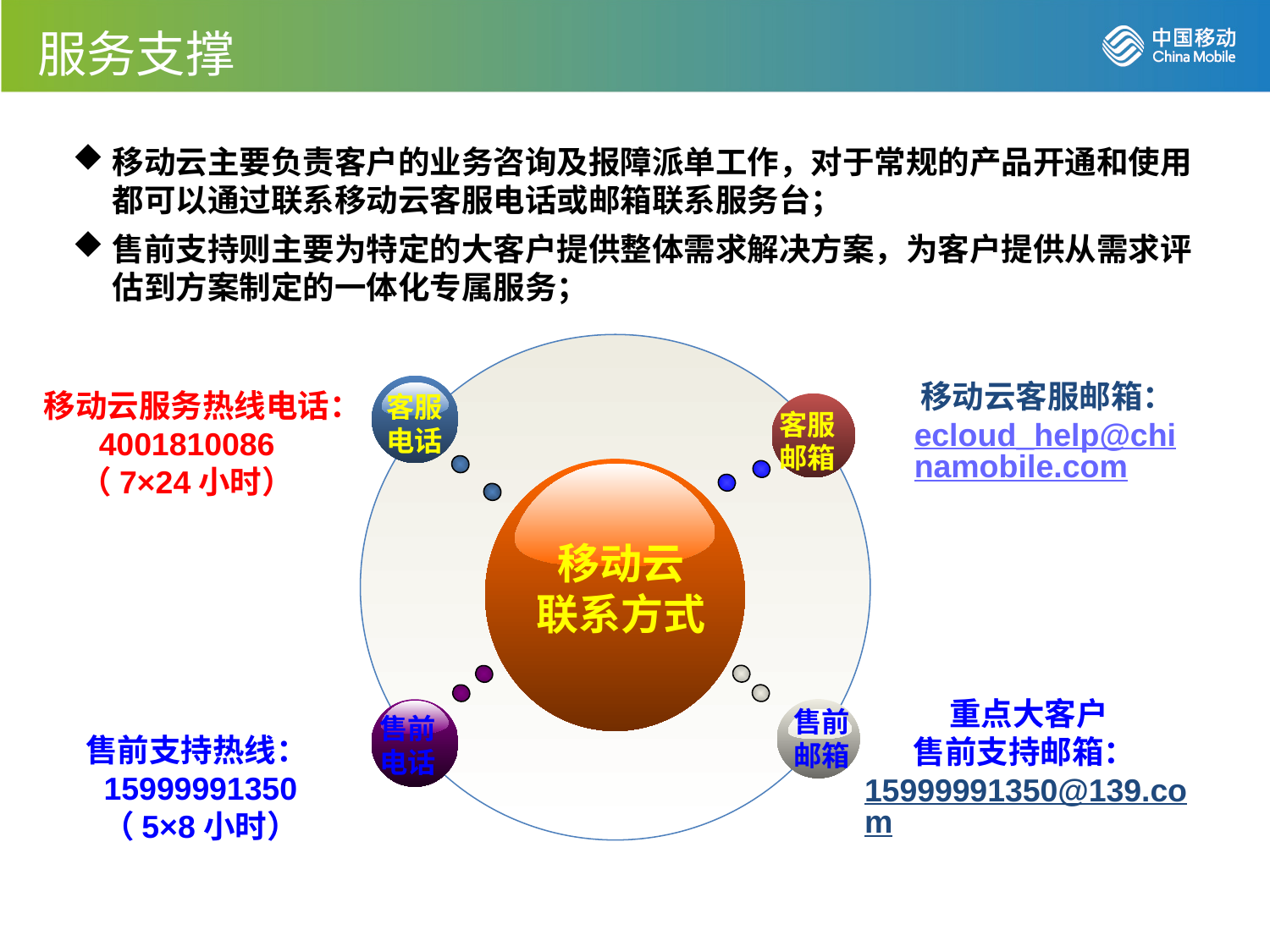

服务支撑
移动云主要负责客户的业务咨询及报障派单工作，对于常规的产品开通和使用都可以通过联系移动云客服电话或邮箱联系服务台；
售前支持则主要为特定的大客户提供整体需求解决方案，为客户提供从需求评估到方案制定的一体化专属服务；

移动云客服邮箱：ecloud_help@chinamobile.com

客服
电话
移动云服务热线电话：4001810086
（7×24小时）

客服
邮箱

移动云
联系方式

售前
邮箱

售前
电话
重点大客户
售前支持邮箱：15999991350@139.com
售前支持热线：15999991350
（5×8小时）